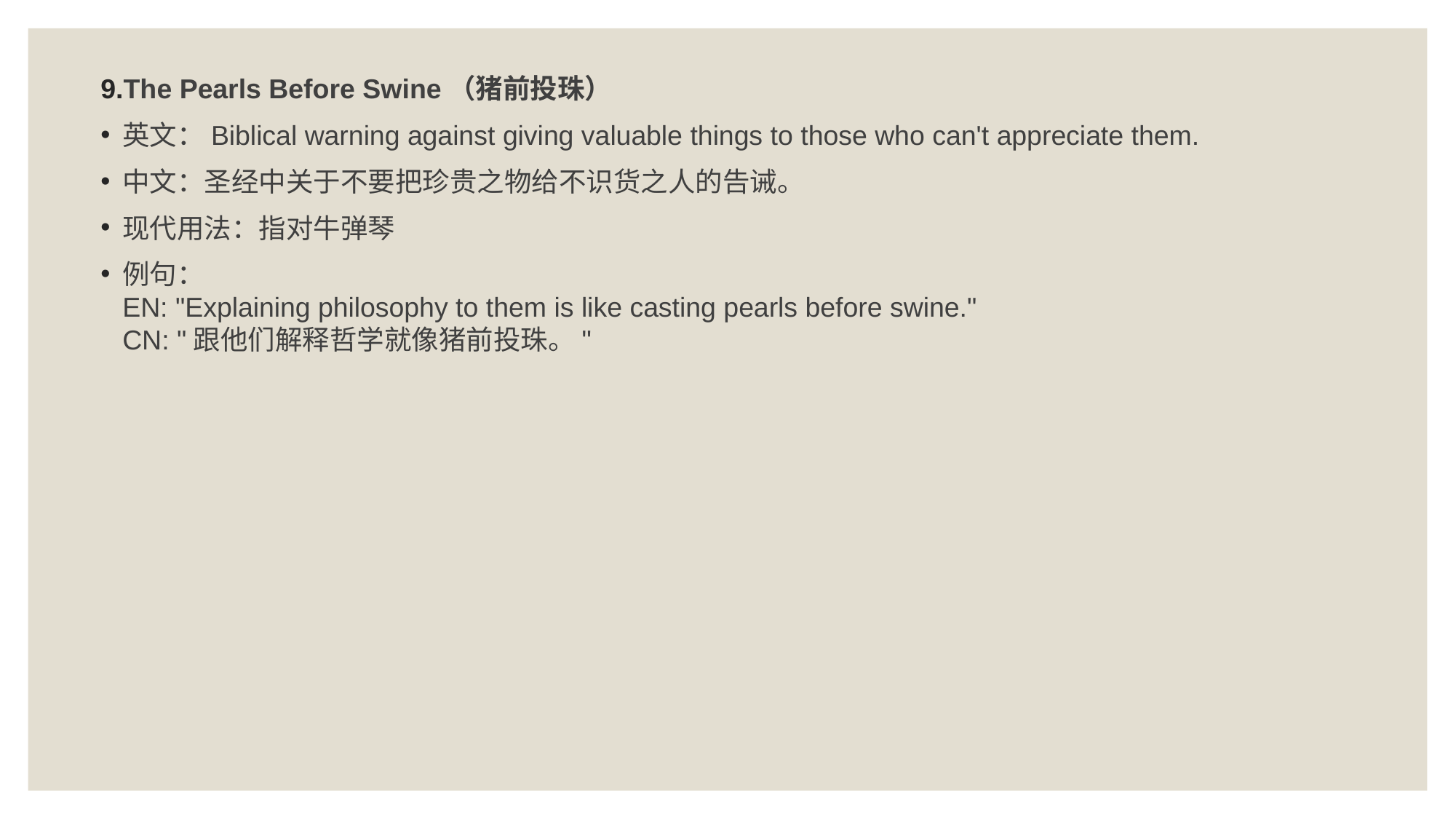

The Pearls Before Swine（猪前投珠）
英文：Biblical warning against giving valuable things to those who can't appreciate them.
中文：圣经中关于不要把珍贵之物给不识货之人的告诫。
现代用法：指对牛弹琴
例句：
EN: "Explaining philosophy to them is like casting pearls before swine."
CN: "跟他们解释哲学就像猪前投珠。"

#